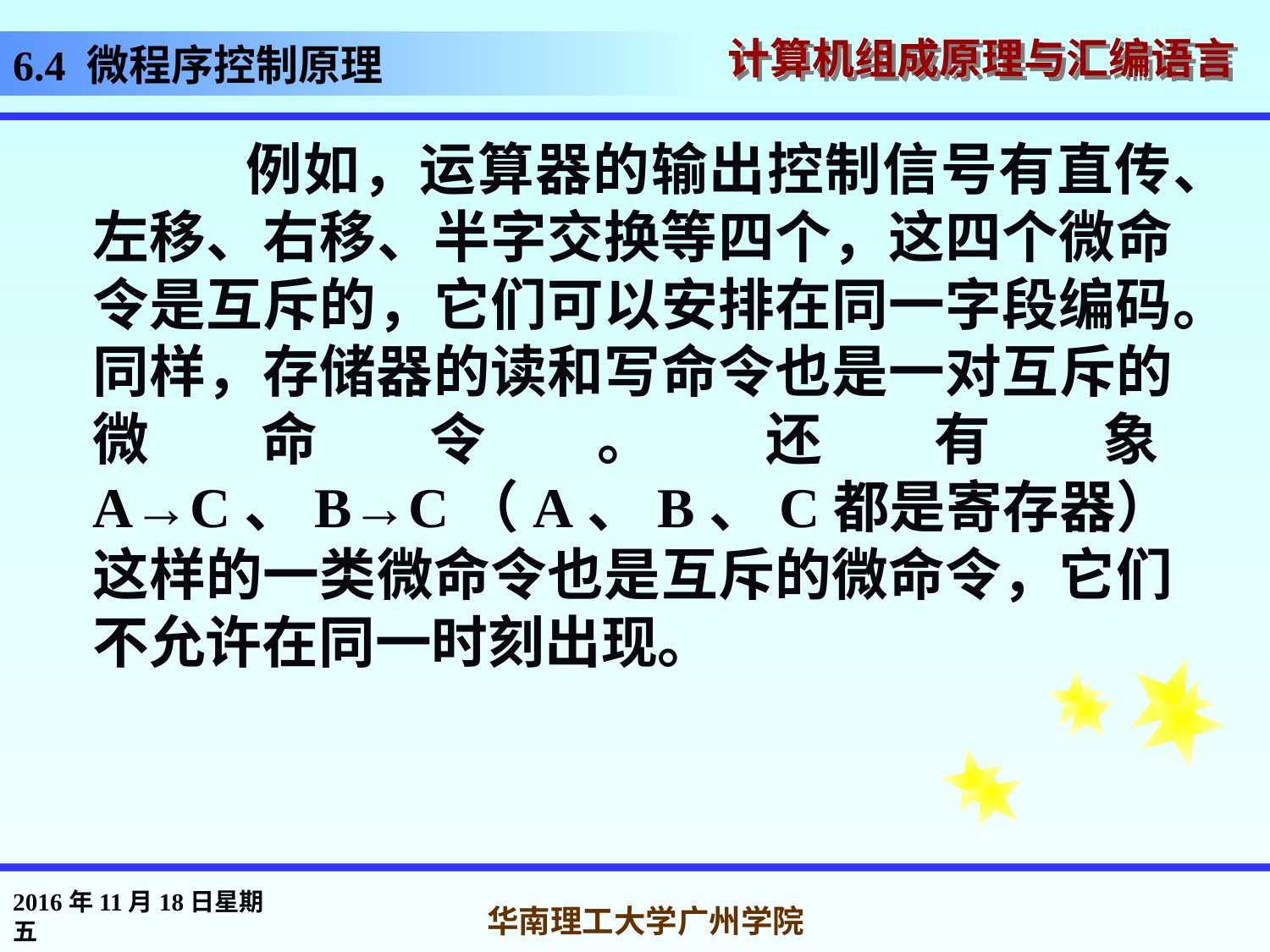

# 6.4 微程序控制原理
             例如，运算器的输出控制信号有直传、左移、右移、半字交换等四个，这四个微命令是互斥的，它们可以安排在同一字段编码。同样，存储器的读和写命令也是一对互斥的微命令。还有象A→C、B→C（A、B、C都是寄存器）这样的一类微命令也是互斥的微命令，它们不允许在同一时刻出现。
2016年11月18日星期五
华南理工大学广州学院